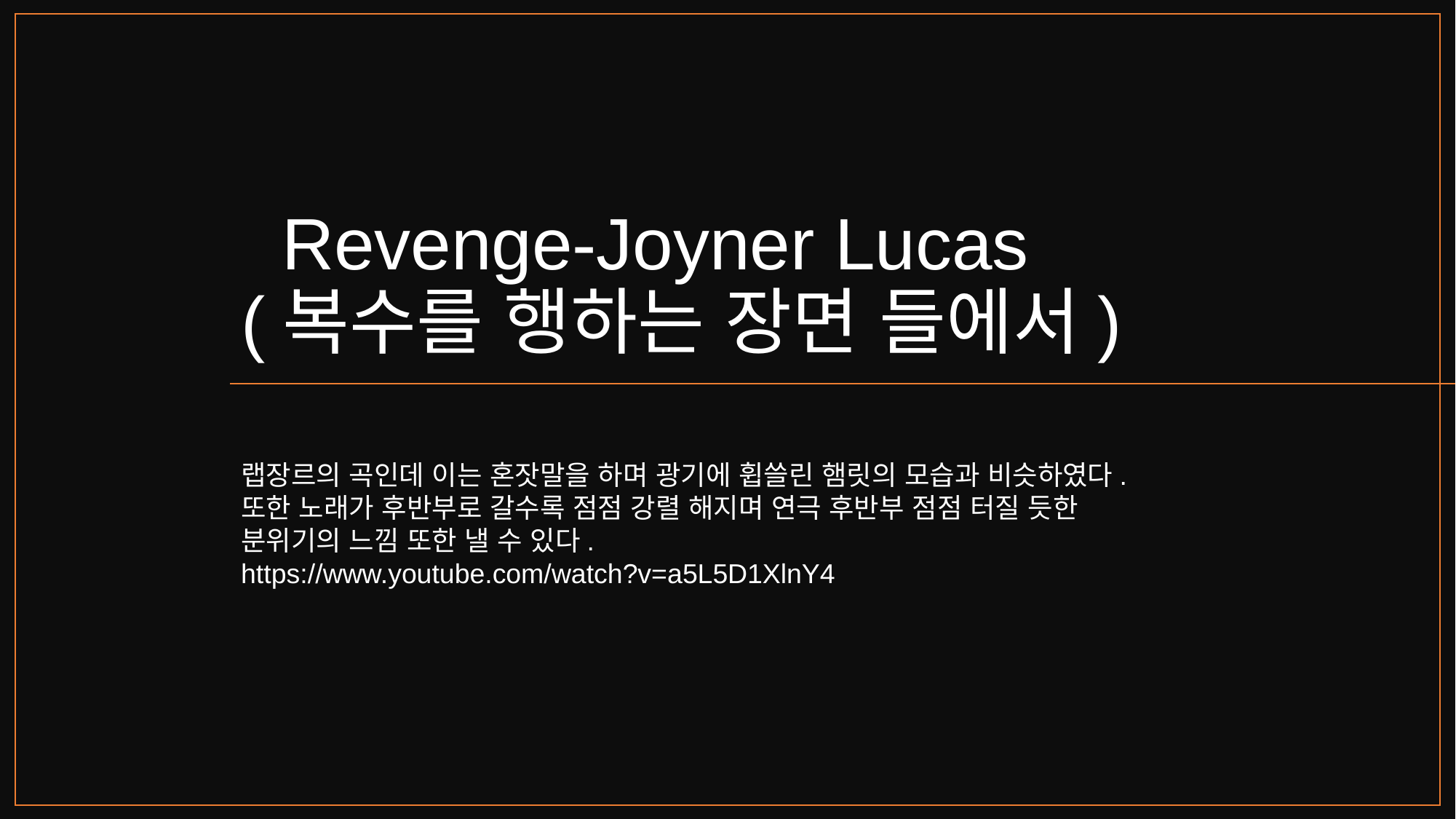

# Revenge-Joyner Lucas (복수를 행하는 장면 들에서)
랩장르의 곡인데 이는 혼잣말을 하며 광기에 휩쓸린 햄릿의 모습과 비슷하였다. 또한 노래가 후반부로 갈수록 점점 강렬 해지며 연극 후반부 점점 터질 듯한 분위기의 느낌 또한 낼 수 있다.
https://www.youtube.com/watch?v=a5L5D1XlnY4